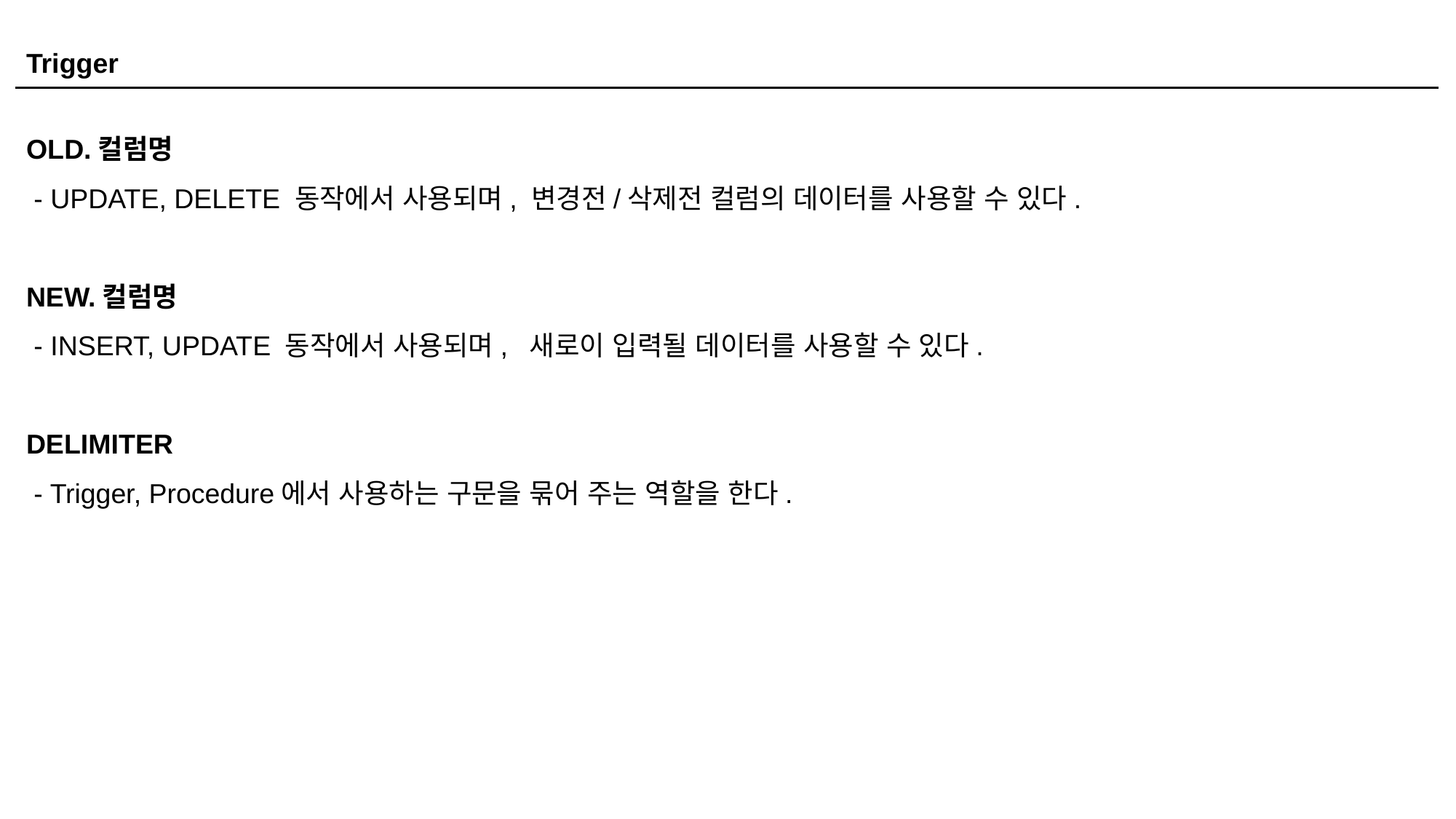

Trigger
OLD.컬럼명
 - UPDATE, DELETE 동작에서 사용되며, 변경전/삭제전 컬럼의 데이터를 사용할 수 있다.

NEW.컬럼명
 - INSERT, UPDATE 동작에서 사용되며,  새로이 입력될 데이터를 사용할 수 있다.

DELIMITER
 - Trigger, Procedure에서 사용하는 구문을 묶어 주는 역할을 한다.